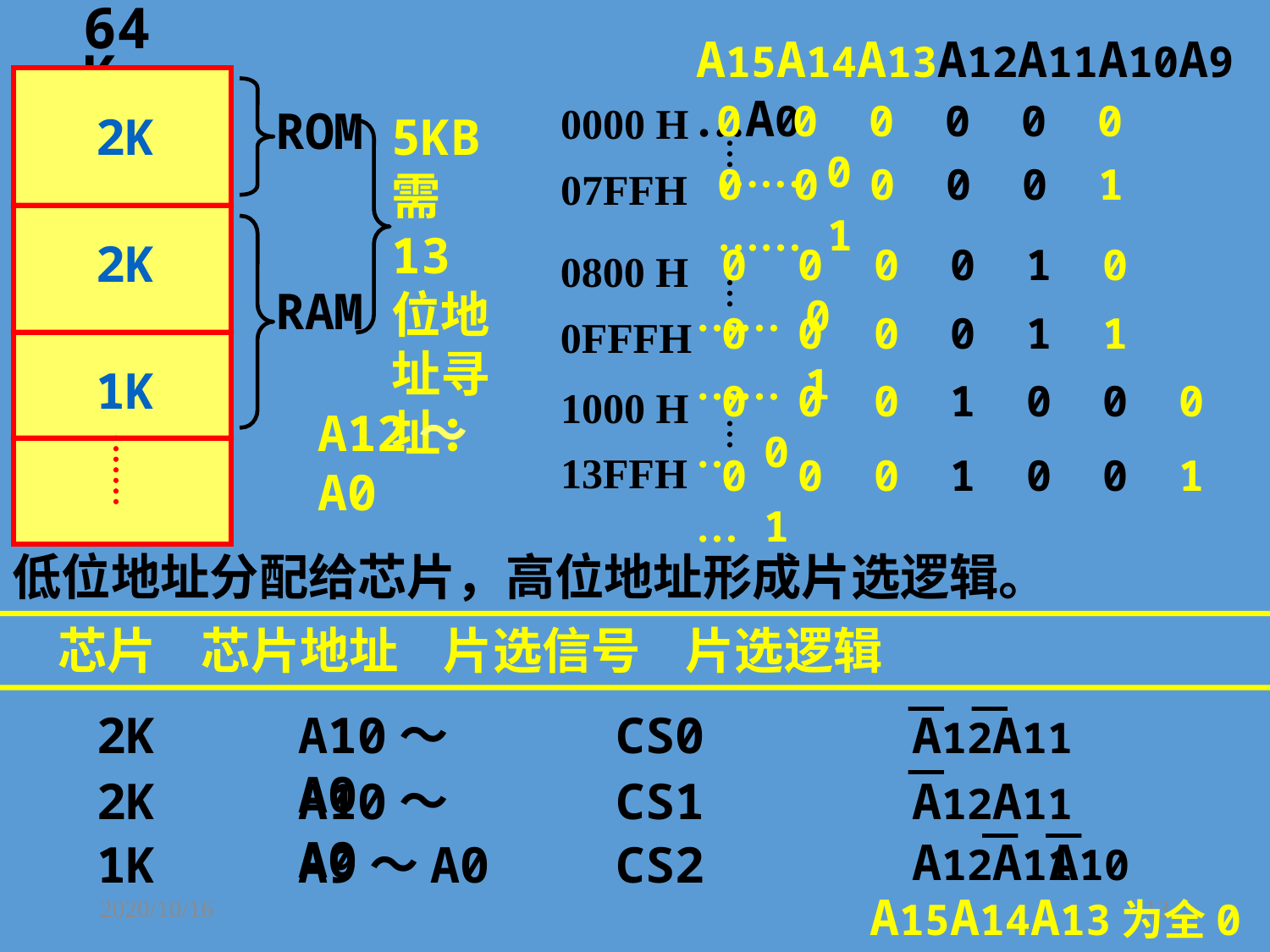

64K

2K

2K

1K

A15A14A13A12A11A10A9…A0
0000 H
07FFH

0  0  0  0  0  0  …… 0
5KB需13位地址寻址：
ROM

0  0  0  0  0  1  …… 1

0800 H
0FFFH
 0  0  0  0  1  0  …… 0

RAM
 0  0  0  0  1  1  …… 1
1000 H
13FFH
 0  0  0  1  0  0  0 … 0
A12～A0

 0  0  0  1  0  0  1 … 1
低位地址分配给芯片，高位地址形成片选逻辑。
   芯片    芯片地址    片选信号    片选逻辑

2K
A10～A0
CS0
A12A11

2K
A10～A0
CS1
A12A11

A12A11
A10
1K
A9～A0
CS2

A15A14A13为全0
2020/10/16
13